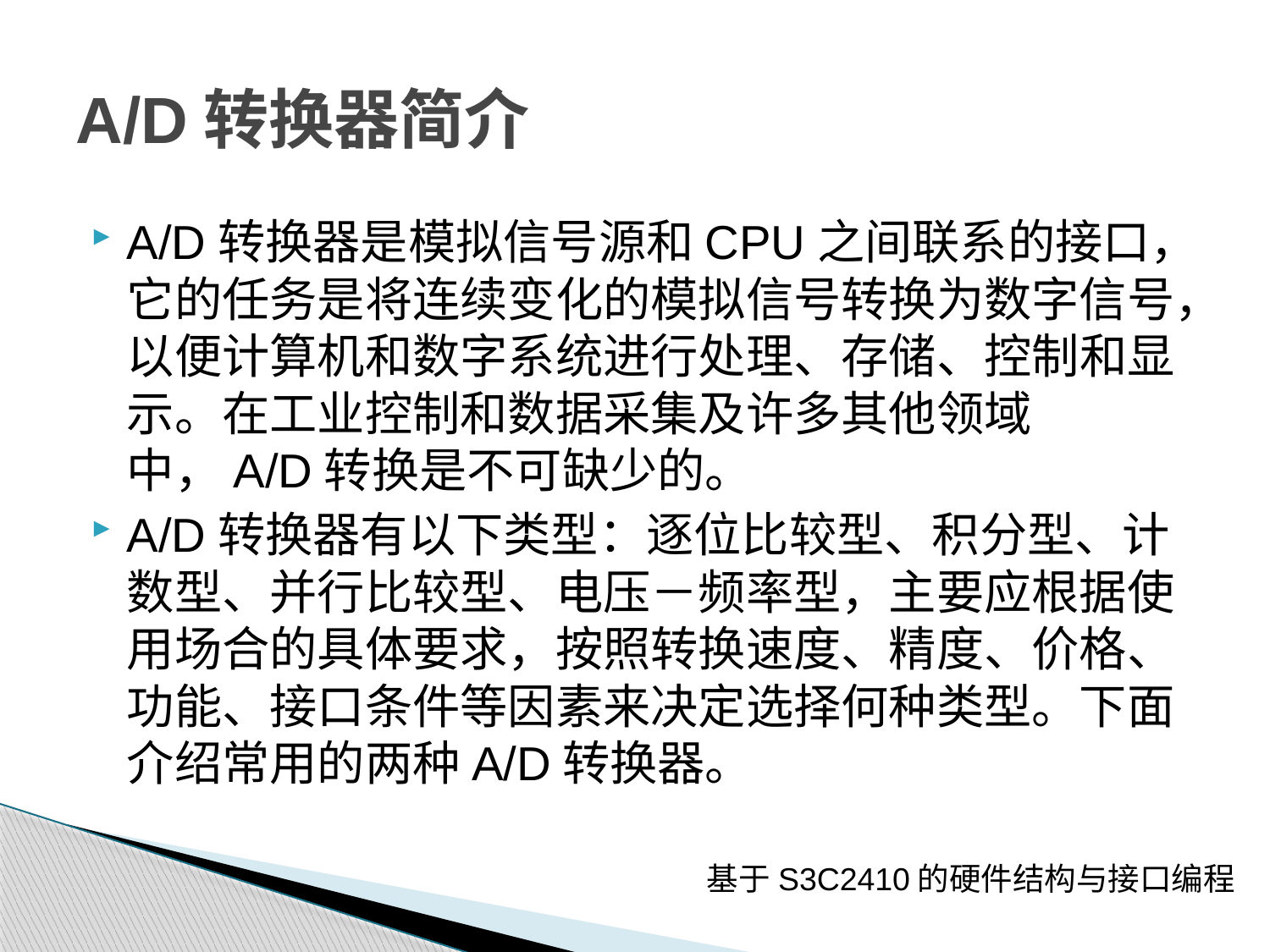

# A/D转换器简介
A/D转换器是模拟信号源和CPU之间联系的接口，它的任务是将连续变化的模拟信号转换为数字信号，以便计算机和数字系统进行处理、存储、控制和显示。在工业控制和数据采集及许多其他领域中，A/D转换是不可缺少的。
A/D转换器有以下类型：逐位比较型、积分型、计数型、并行比较型、电压－频率型，主要应根据使用场合的具体要求，按照转换速度、精度、价格、功能、接口条件等因素来决定选择何种类型。下面介绍常用的两种A/D转换器。

基于S3C2410的硬件结构与接口编程